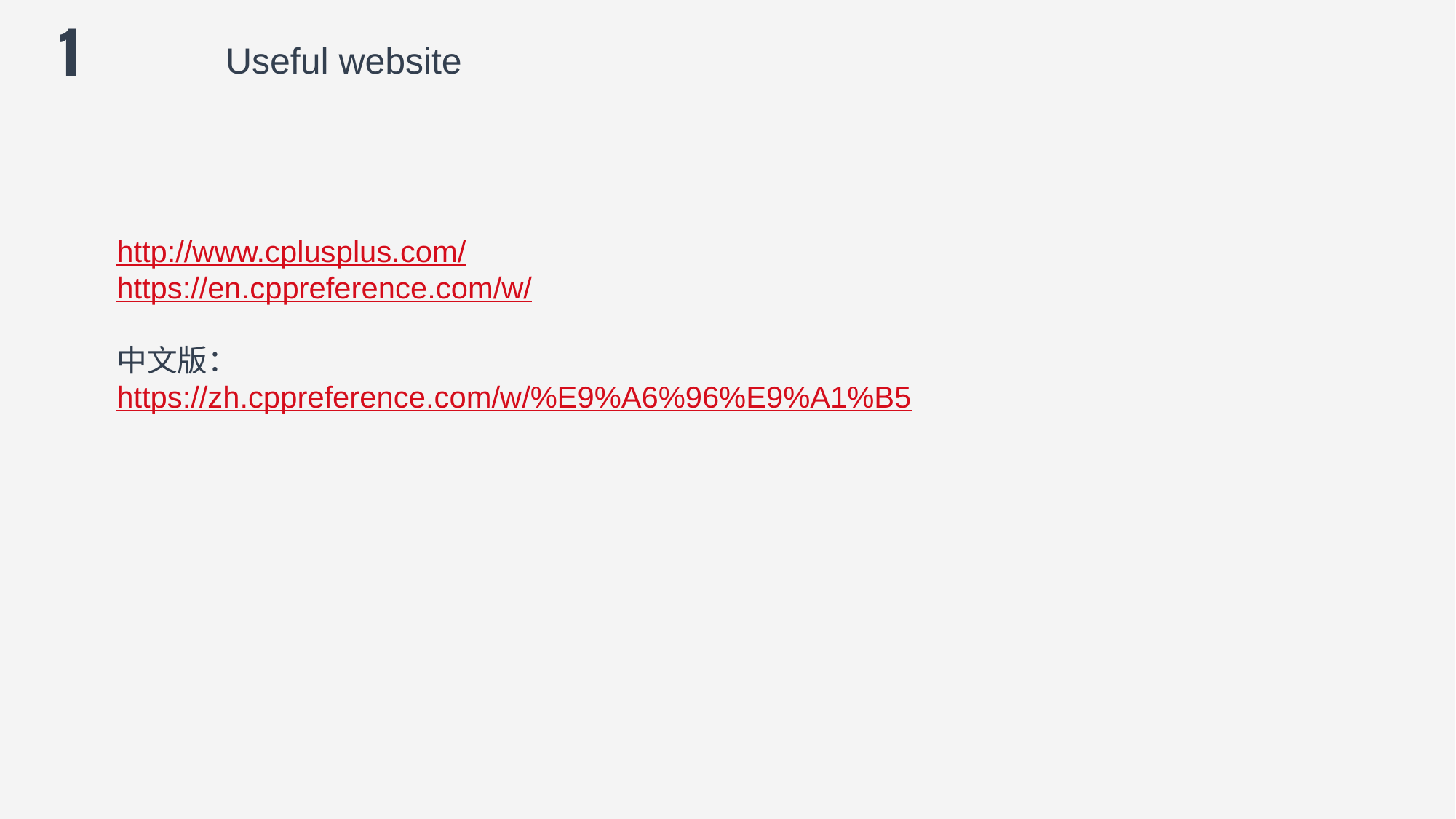

1
Useful website
http://www.cplusplus.com/
https://en.cppreference.com/w/

中文版：
https://zh.cppreference.com/w/%E9%A6%96%E9%A1%B5